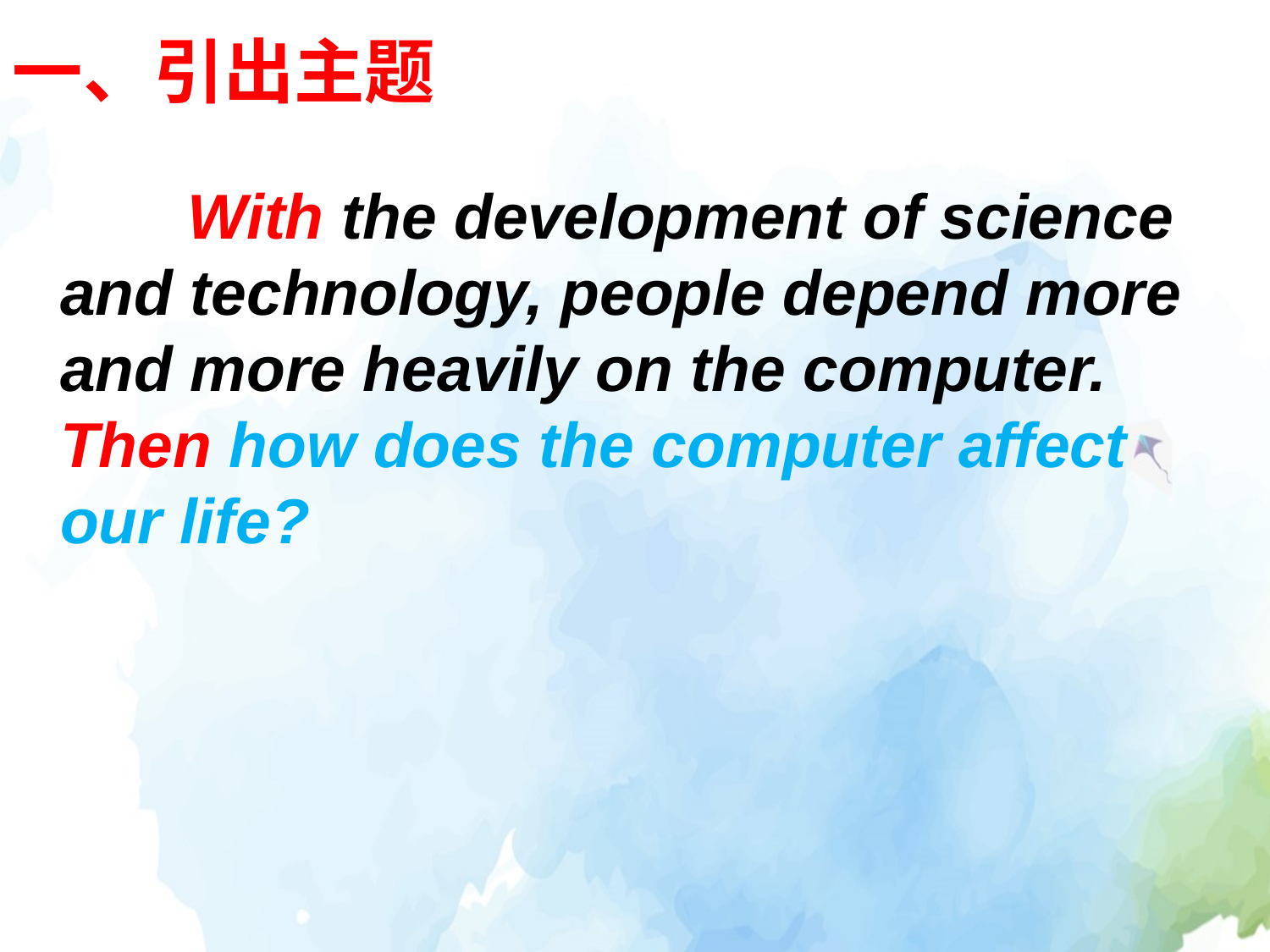

一、引出主题
	With the development of science and technology, people depend more and more heavily on the computer. Then how does the computer affect our life?